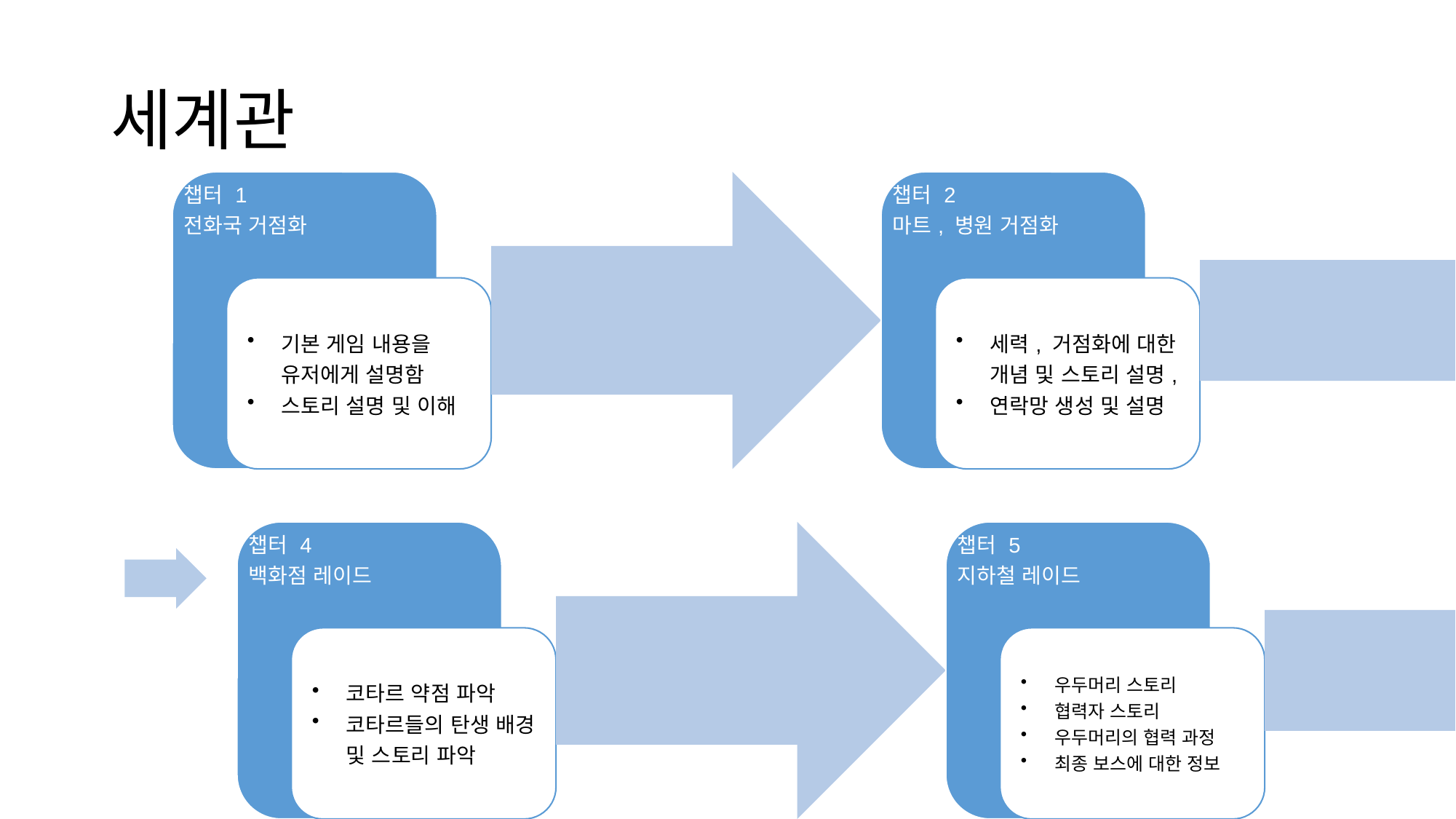

# 세계관
챕터 1
전화국 거점화
기본 게임 내용을 유저에게 설명함
챕터 2
마트, 병원 거점화
세력, 거점화에 대한 개념 및 스토리 설명,
스토리 설명 및 이해
연락망 생성 및 설명
챕터 4
백화점 레이드
코타르 약점 파악
챕터 5
지하철 레이드
우두머리 스토리
코타르들의 탄생 배경 및 스토리 파악
최종 보스에 대한 정보
협력자 스토리
우두머리의 협력 과정